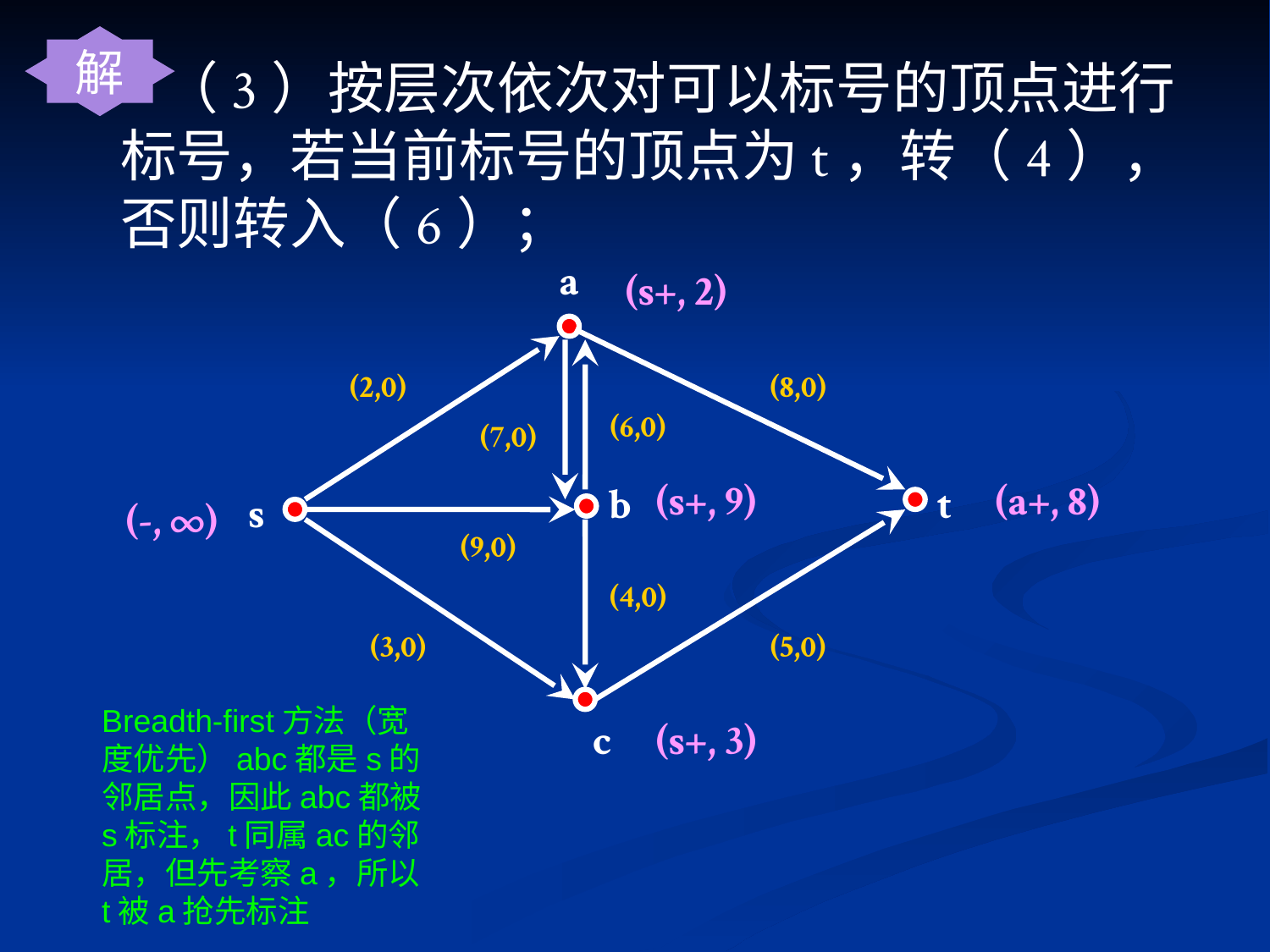

解
      （3）按层次依次对可以标号的顶点进行标号，若当前标号的顶点为t，转（4），否则转入（6）；
a

(2,0)
(8,0)
(6,0)
(7,0)
b
t
s

(9,0)

(4,0)
(5,0)
(3,0)

c
(s+, 2)
(s+, 9)
(a+, 8)
(-, ∞)
Breadth-first方法（宽度优先）abc都是s的邻居点，因此abc都被s标注，t同属ac的邻居，但先考察a，所以t被a抢先标注
(s+, 3)
# 一、Edmonds-Karp算法-例解2